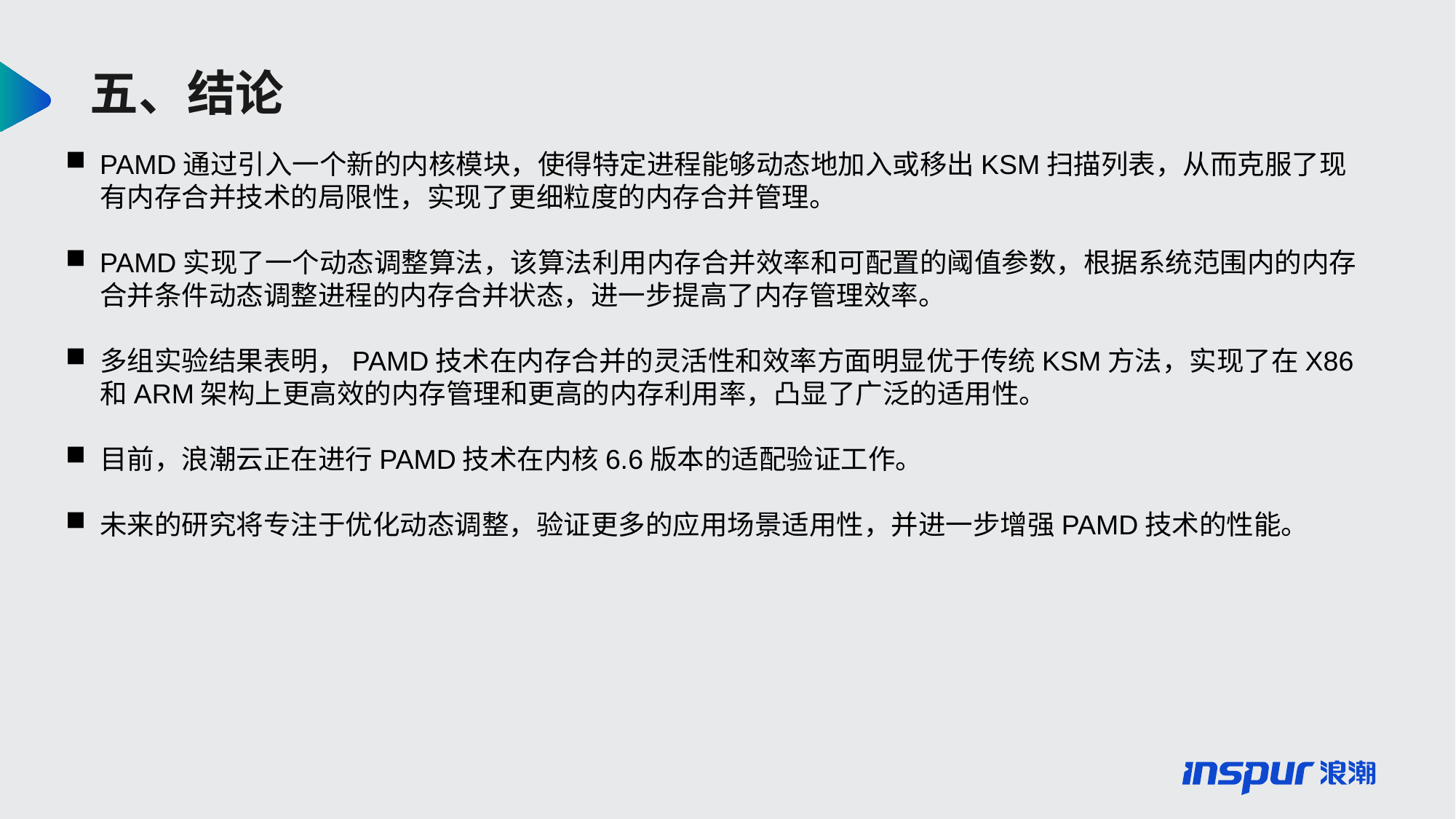

五、结论

PAMD通过引入一个新的内核模块，使得特定进程能够动态地加入或移出KSM扫描列表，从而克服了现有内存合并技术的局限性，实现了更细粒度的内存合并管理。

PAMD实现了一个动态调整算法，该算法利用内存合并效率和可配置的阈值参数，根据系统范围内的内存合并条件动态调整进程的内存合并状态，进一步提高了内存管理效率。

多组实验结果表明，PAMD技术在内存合并的灵活性和效率方面明显优于传统KSM方法，实现了在X86和ARM架构上更高效的内存管理和更高的内存利用率，凸显了广泛的适用性。

目前，浪潮云正在进行PAMD技术在内核6.6版本的适配验证工作。

未来的研究将专注于优化动态调整，验证更多的应用场景适用性，并进一步增强PAMD技术的性能。